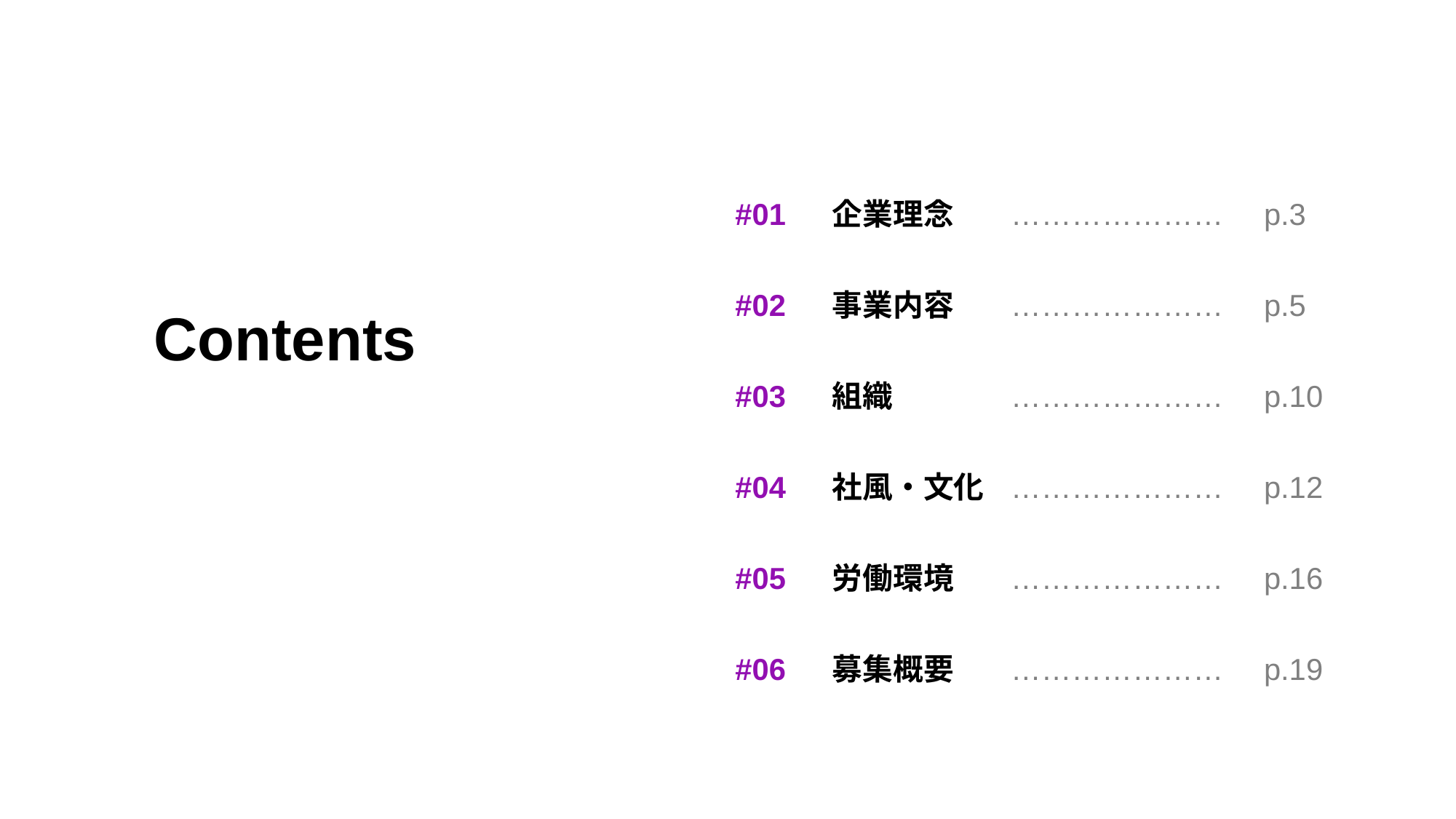

#01
#02
#03
#04
#05
#06
企業理念
事業内容
組織
社風・文化
労働環境
募集概要
…………………
…………………
…………………
…………………
…………………
…………………
p.3
p.5
p.10
p.12
p.16
p.19
Contents